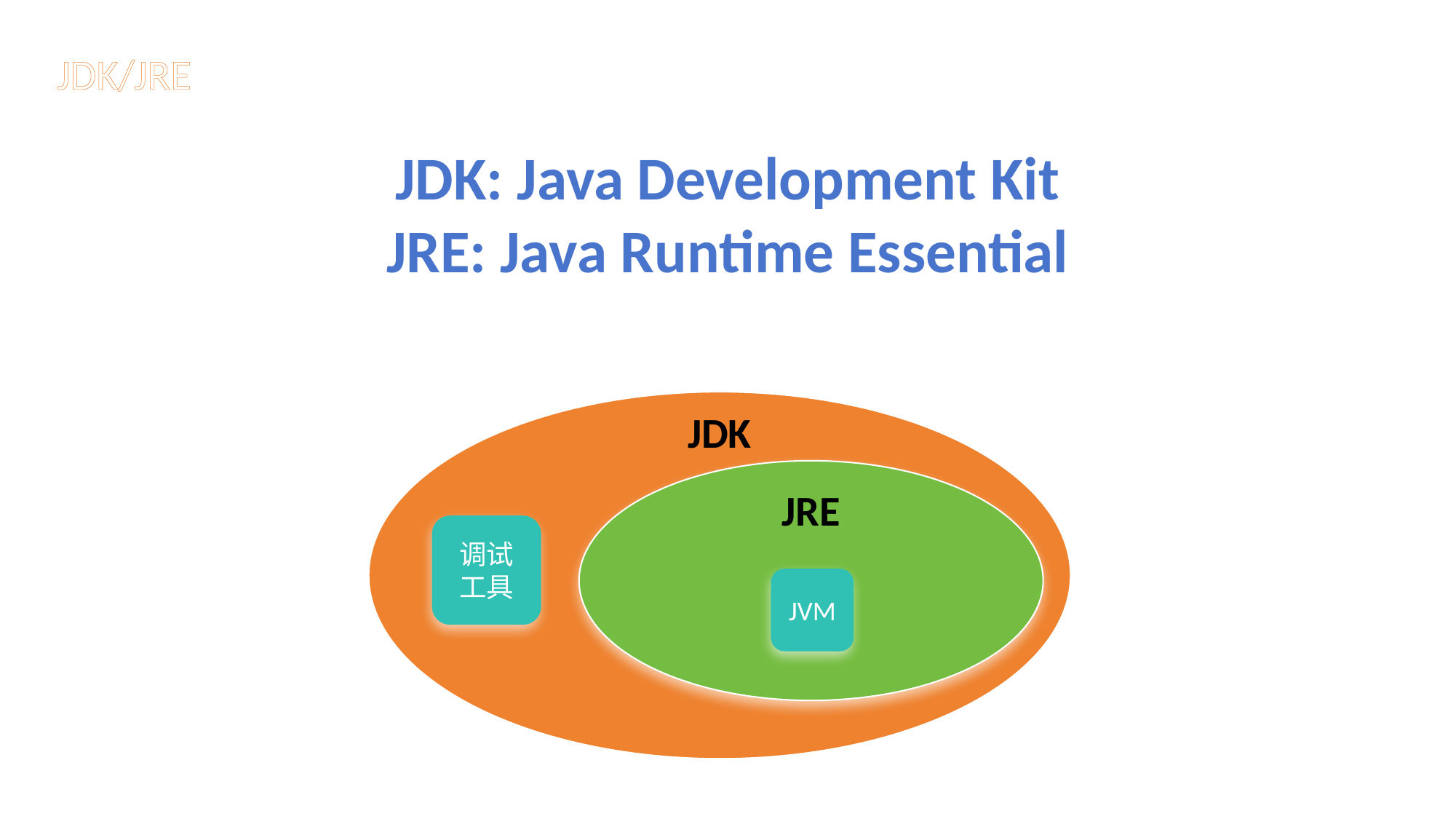

JDK/JRE
JDK: Java Development Kit
JRE: Java Runtime Essential

JDK

JRE
调试工具
JVM